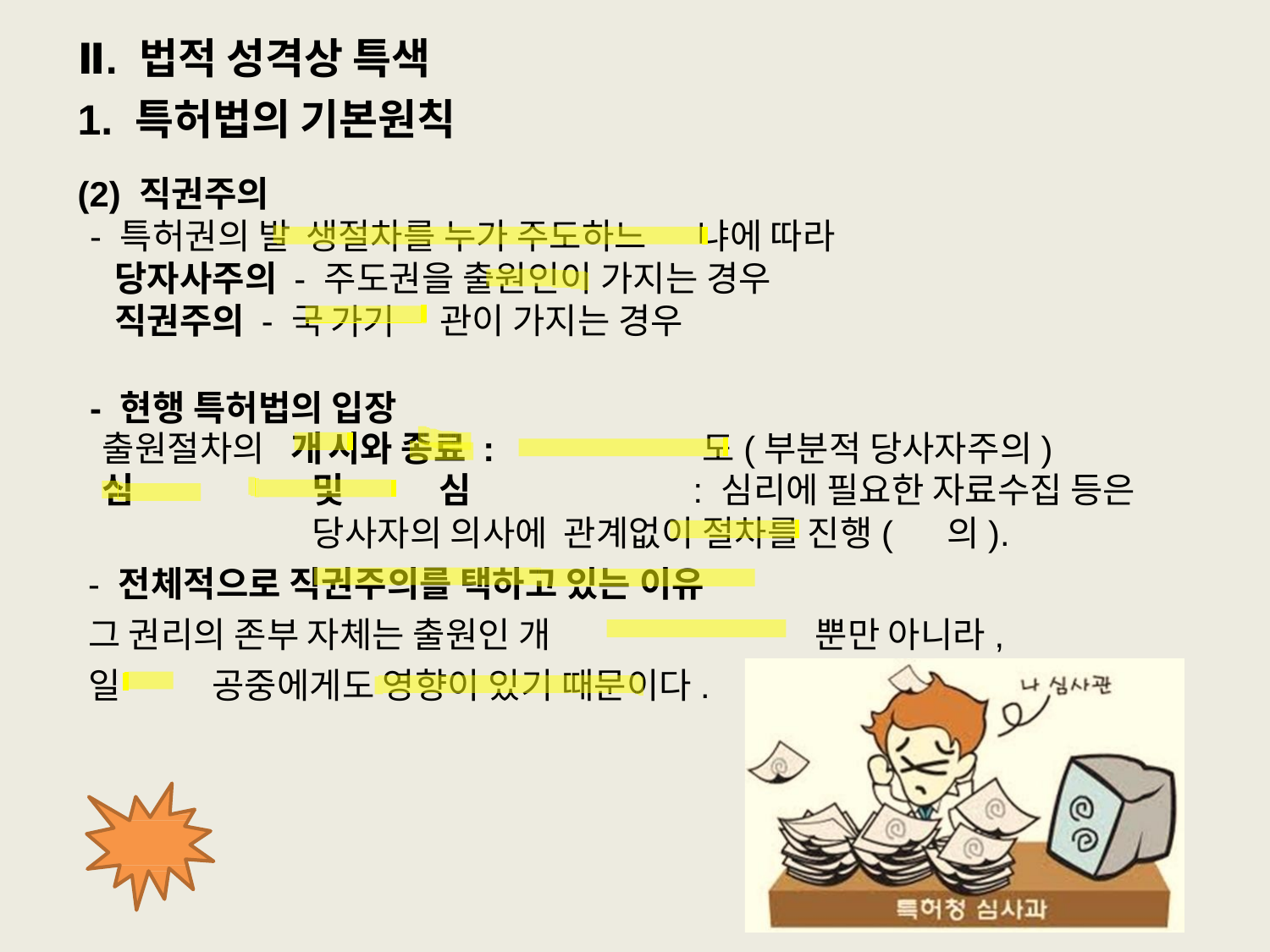

# Ⅱ. 법적 성격상 특색
1. 특허법의 기본원칙
(2) 직권주의
- 특허권의 발	냐에 따라
당자사주의 - 주도권을 출원인이 가지는 경우
직권주의 - 국	관이 가지는 경우

- 현행 특허법의 입장
생절차를 누가 주도하느

가기

개
당사자가 주
출원절차의	시와 종료 :
도(부분적 당사자주의)

사
판절차
심	및	심		: 심리에 필요한 자료수집 등은 당사자의 의사에  관계없이 절차를 진행(	의).
- 전체적으로 직권주의를 택하고 있는 이유
그 권리의 존부 자체는 출원인 개	뿐만 아니라,
일	공중에게도 영향이 있기 때문이다.

직권주

인의 문제

반